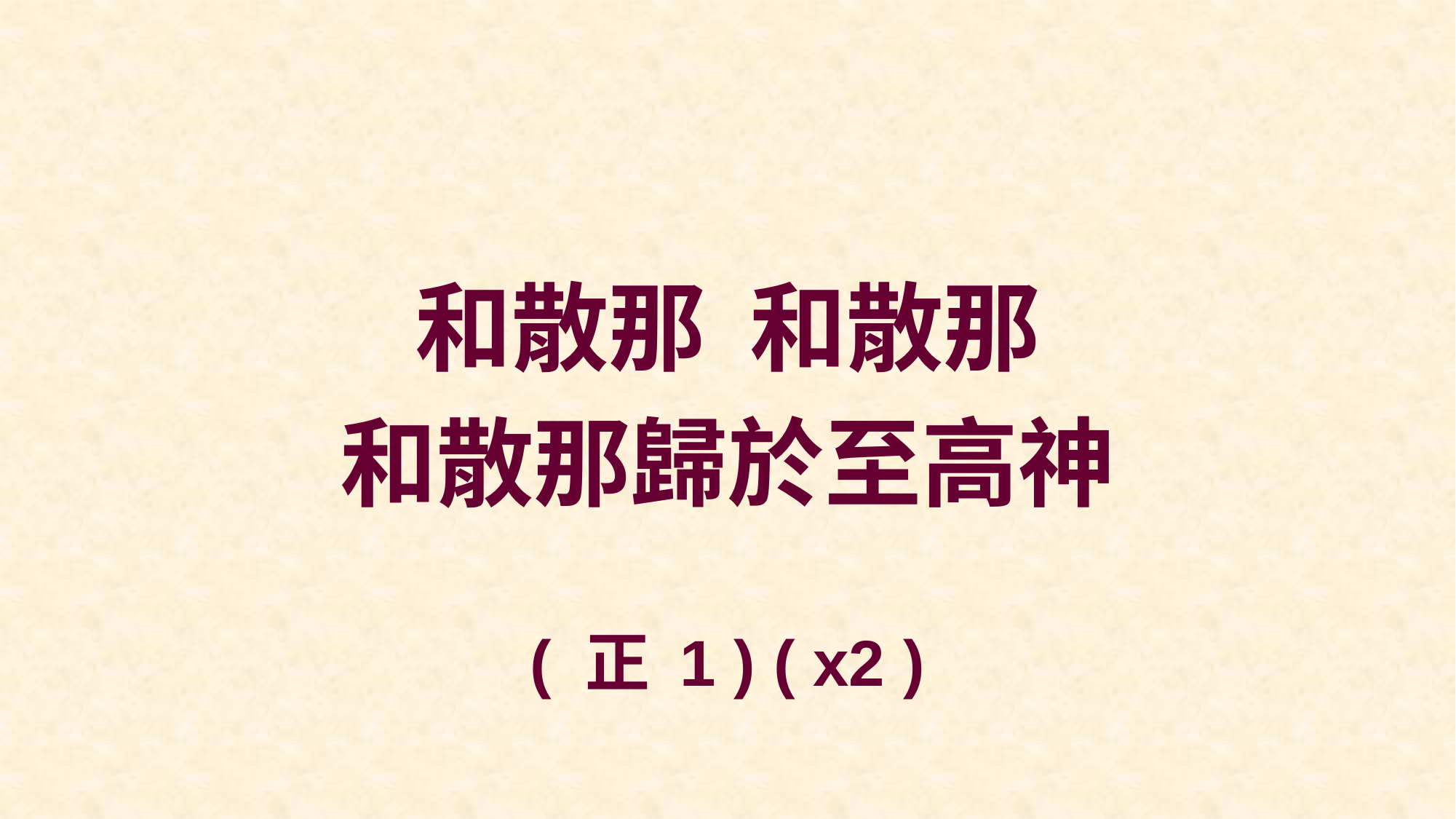

和散那  和散那
和散那歸於至高神
( 正 1 ) ( x2 )